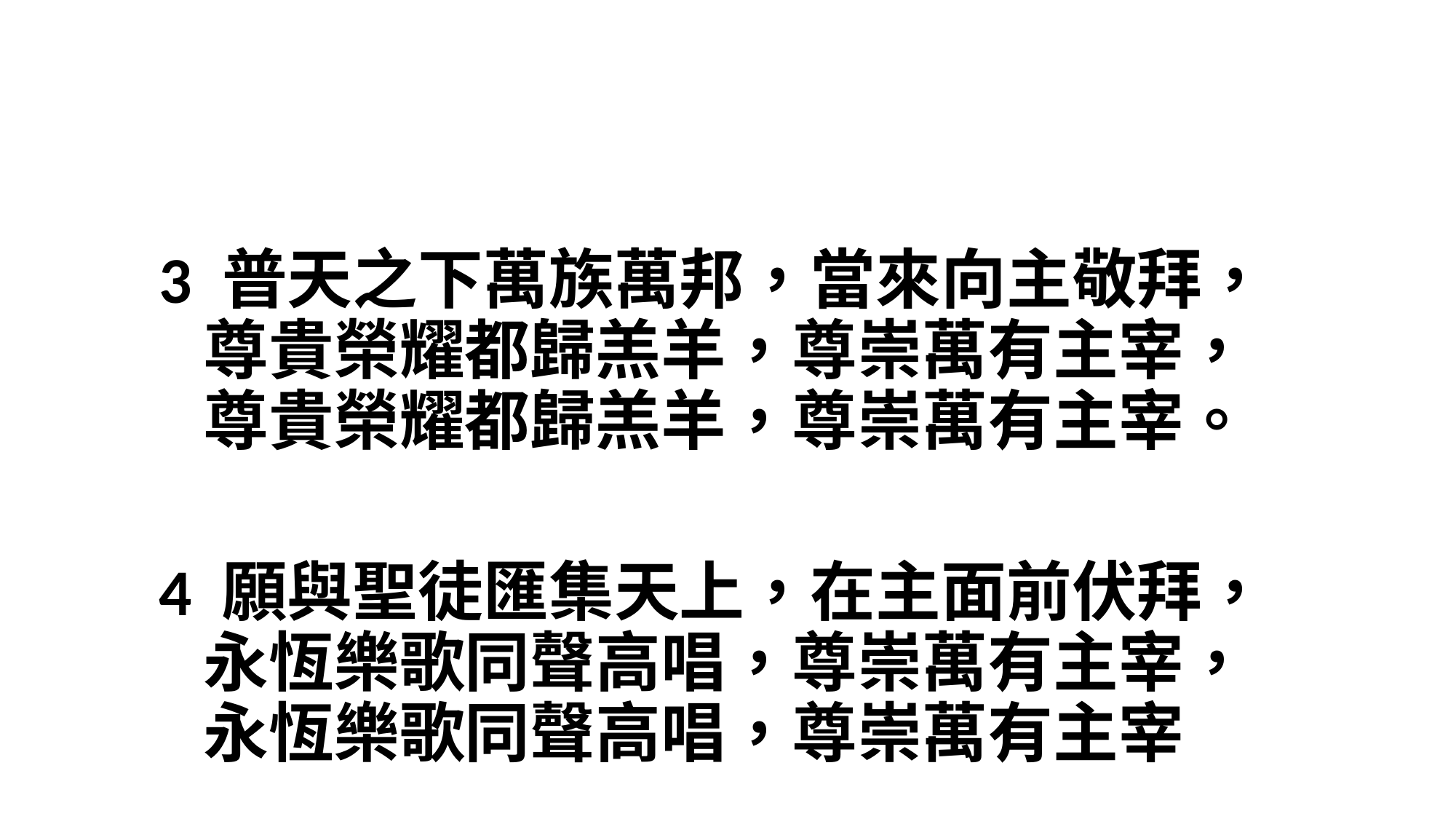

#

3 普天之下萬族萬邦，當來向主敬拜，
   尊貴榮耀都歸羔羊，尊崇萬有主宰，
   尊貴榮耀都歸羔羊，尊崇萬有主宰。

4 願與聖徒匯集天上，在主面前伏拜，
   永恆樂歌同聲高唱，尊崇萬有主宰，
   永恆樂歌同聲高唱，尊崇萬有主宰